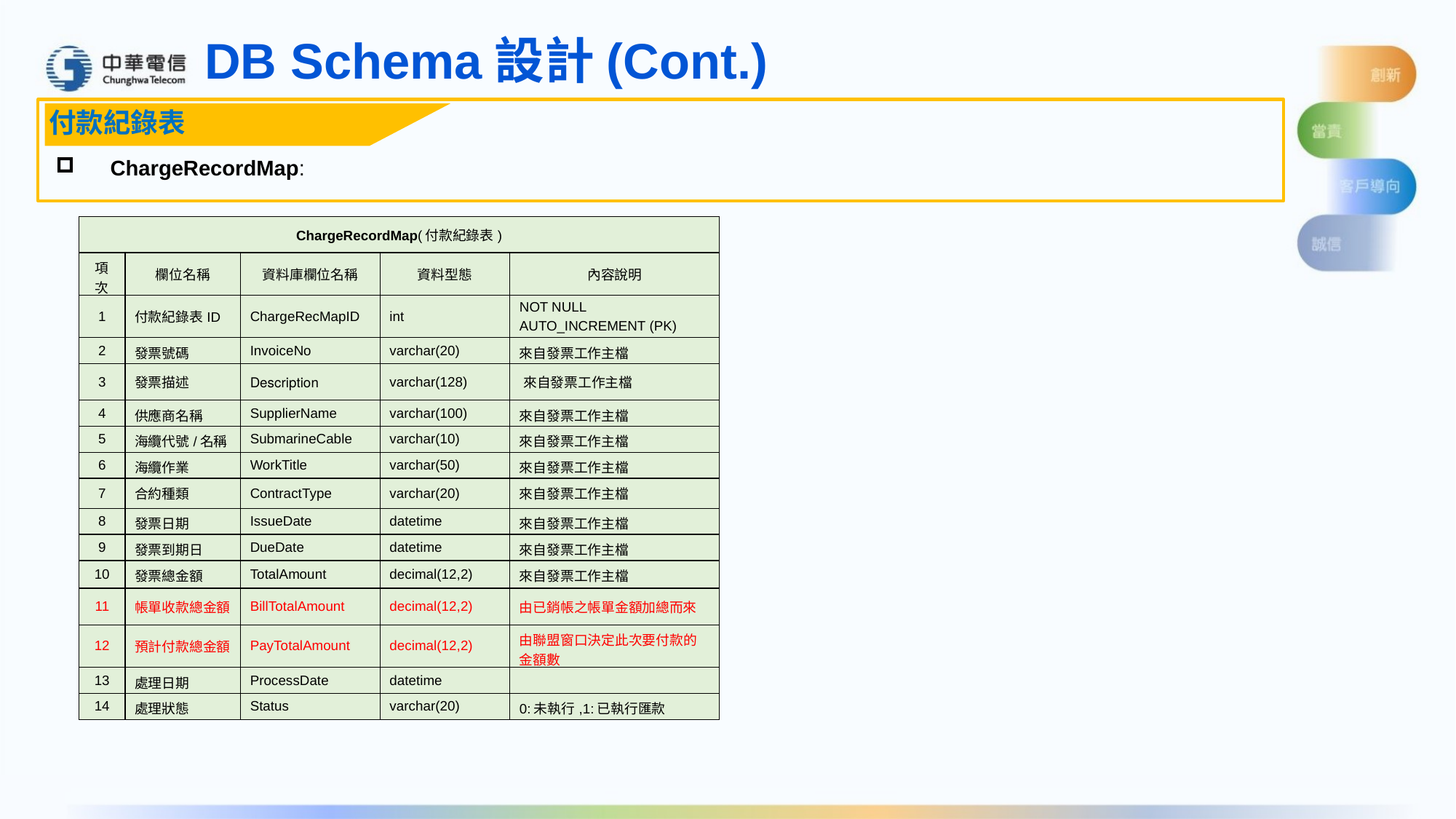

DB Schema設計(Cont.)

付款紀錄表
說明
ChargeRecordMap:
| ChargeRecordMap(付款紀錄表)​ |  |  |  |  |
| --- | --- | --- | --- | --- |
| 項次​ | 欄位名稱​ | 資料庫欄位名稱​ | 資料型態​ | 內容說明​ |
| 1​ | 付款紀錄表ID​ | ChargeRecMapID​ | int​ | NOT NULL AUTO\_INCREMENT (PK)​ |
| 2​ | 發票號碼​ | InvoiceNo​ | varchar(20)​ | 來自發票工作主檔 |
| 3​ | 發票描述​ | Description​ | varchar(128)​ | ​來自發票工作主檔 |
| 4​ | 供應商名稱 | SupplierName | varchar(100)​ | 來自發票工作主檔 |
| 5​ | 海纜代號​/名稱 | SubmarineCable​ | varchar(10)​ | 來自發票工作主檔 |
| 6​ | 海纜作業​ | WorkTitle​ | varchar(50)​ | 來自發票工作主檔 |
| 7​ | 合約種類​ | ContractType​ | varchar(20)​ | 來自發票工作主檔 |
| 8​ | 發票日期​ | IssueDate​ | datetime​ | 來自發票工作主檔 |
| 9​ | 發票到期日​ | DueDate​ | datetime​ | 來自發票工作主檔 |
| 10​ | 發票總金額​ | TotalAmount​ | decimal(12,2)​ | 來自發票工作主檔​ |
| 11​ | 帳單收款總金額​ | BillTotalAmount​ | decimal(12,2)​ | 由已銷帳之帳單金額加總而來​ |
| 12​ | 預計付款總金額​ | PayTotalAmount​ | decimal(12,2)​ | 由聯盟窗口決定此次要付款的金額數​ |
| 13​ | 處理日期​ | ProcessDate​ | datetime​ | ​ |
| 14​ | 處理狀態​ | Status​ | varchar(20)​ | 0:未執行,1:已執行匯款​ |